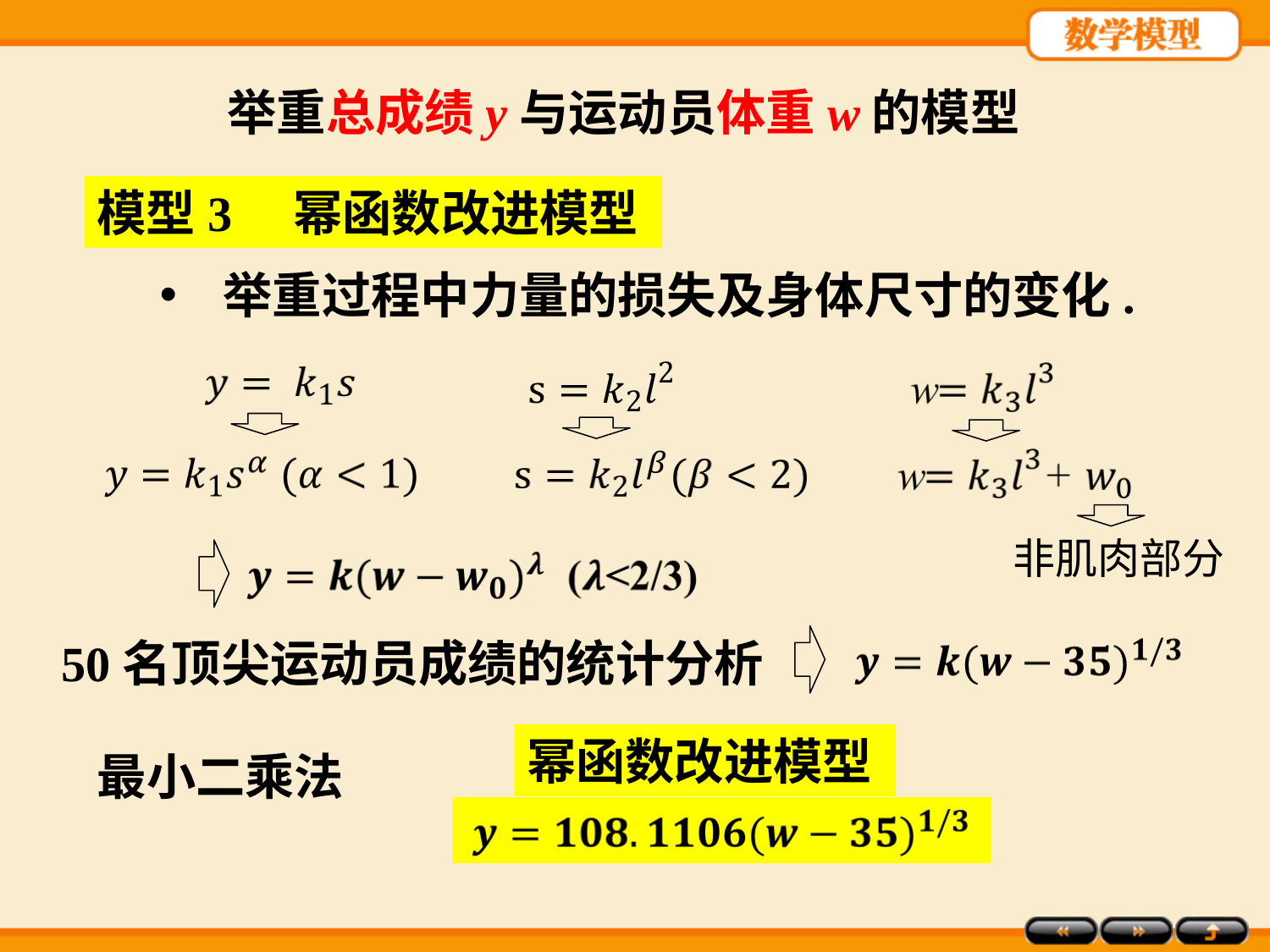

举重总成绩y与运动员体重w的模型
模型3    幂函数改进模型
举重过程中力量的损失及身体尺寸的变化.

非肌肉部分

50名顶尖运动员成绩的统计分析
最小二乘法
幂函数改进模型